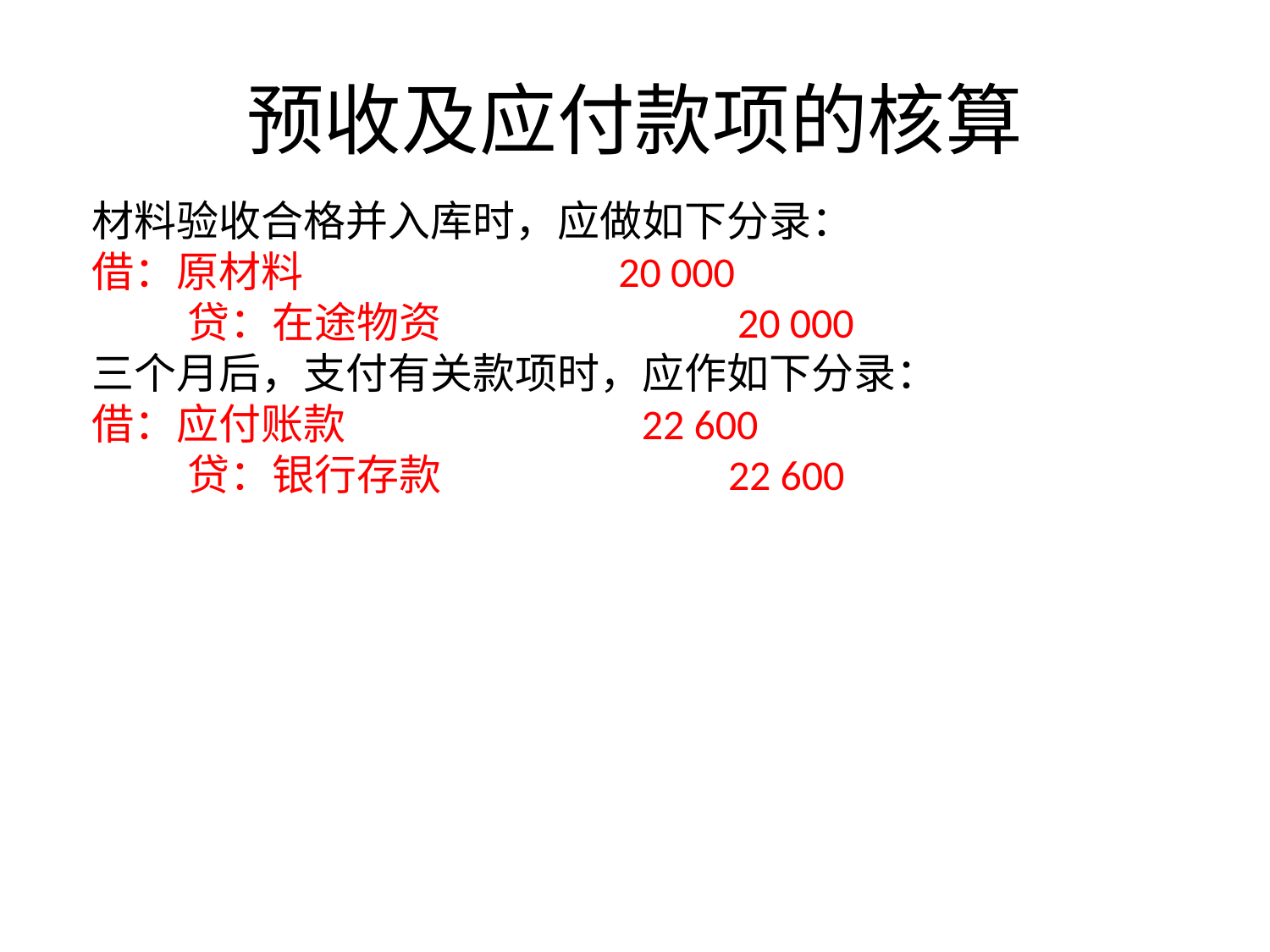

# 预收及应付款项的核算
材料验收合格并入库时，应做如下分录：
借：原材料                                20 000
         贷：在途物资                              20 000
三个月后，支付有关款项时，应作如下分录：
借：应付账款                              22 600
         贷：银行存款                             22 600